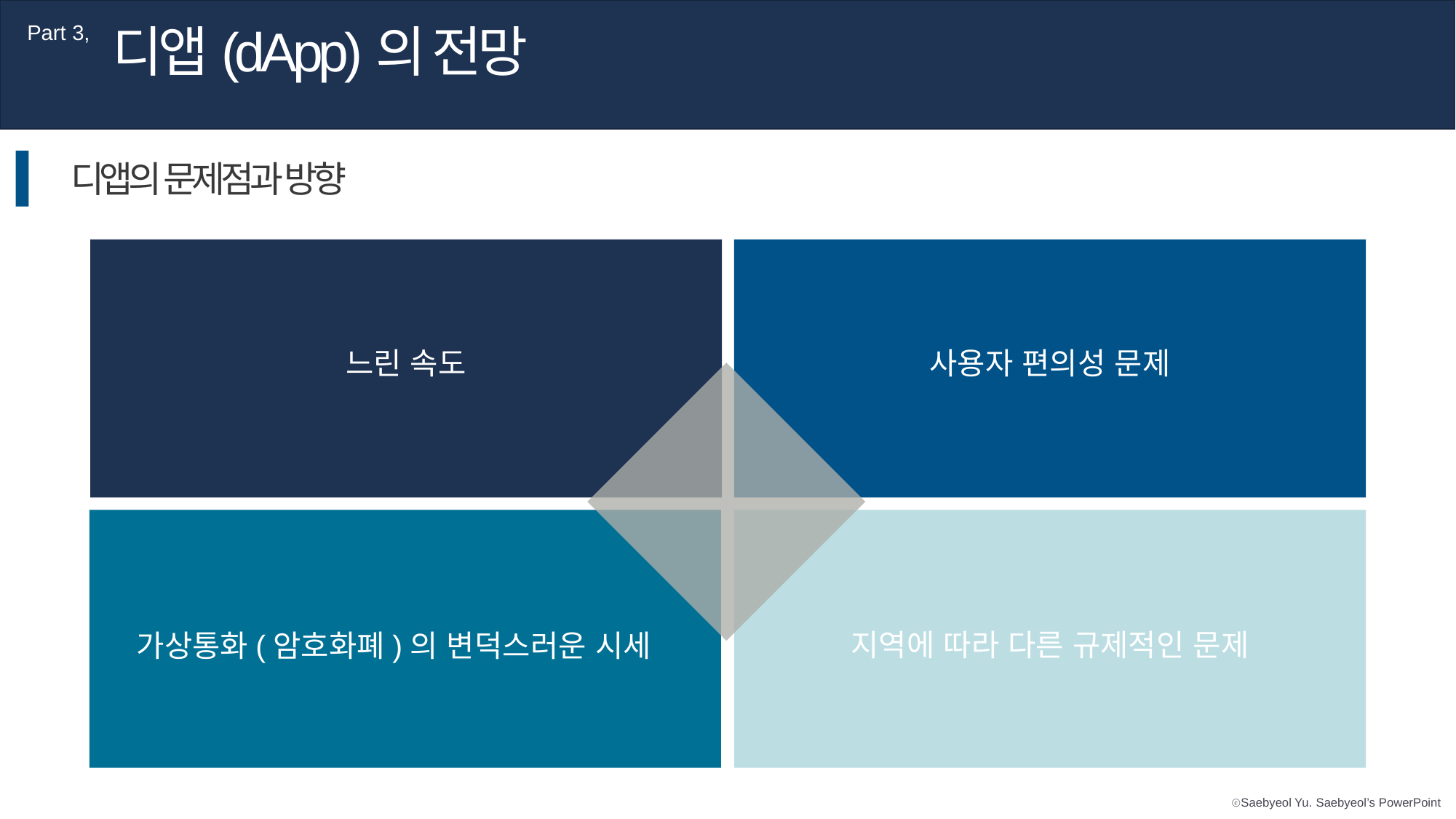

디앱(dApp)의 전망
Part 3,

디앱의 문제점과 방향

느린 속도
사용자 편의성 문제
지역에 따라 다른 규제적인 문제
가상통화(암호화폐)의 변덕스러운 시세